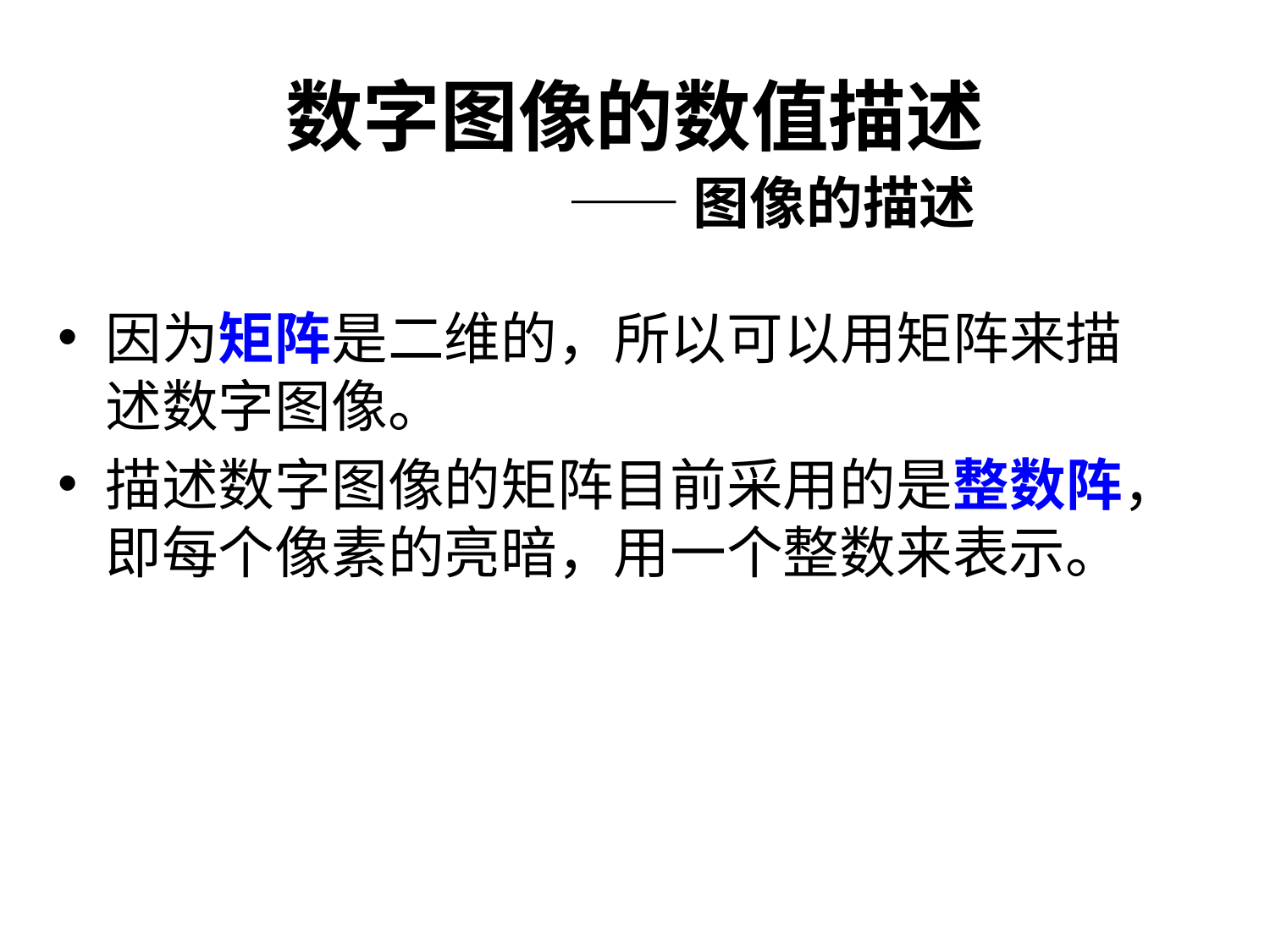

数字图像的数值描述
                   —— 图像的描述
因为矩阵是二维的，所以可以用矩阵来描述数字图像。
描述数字图像的矩阵目前采用的是整数阵，即每个像素的亮暗，用一个整数来表示。